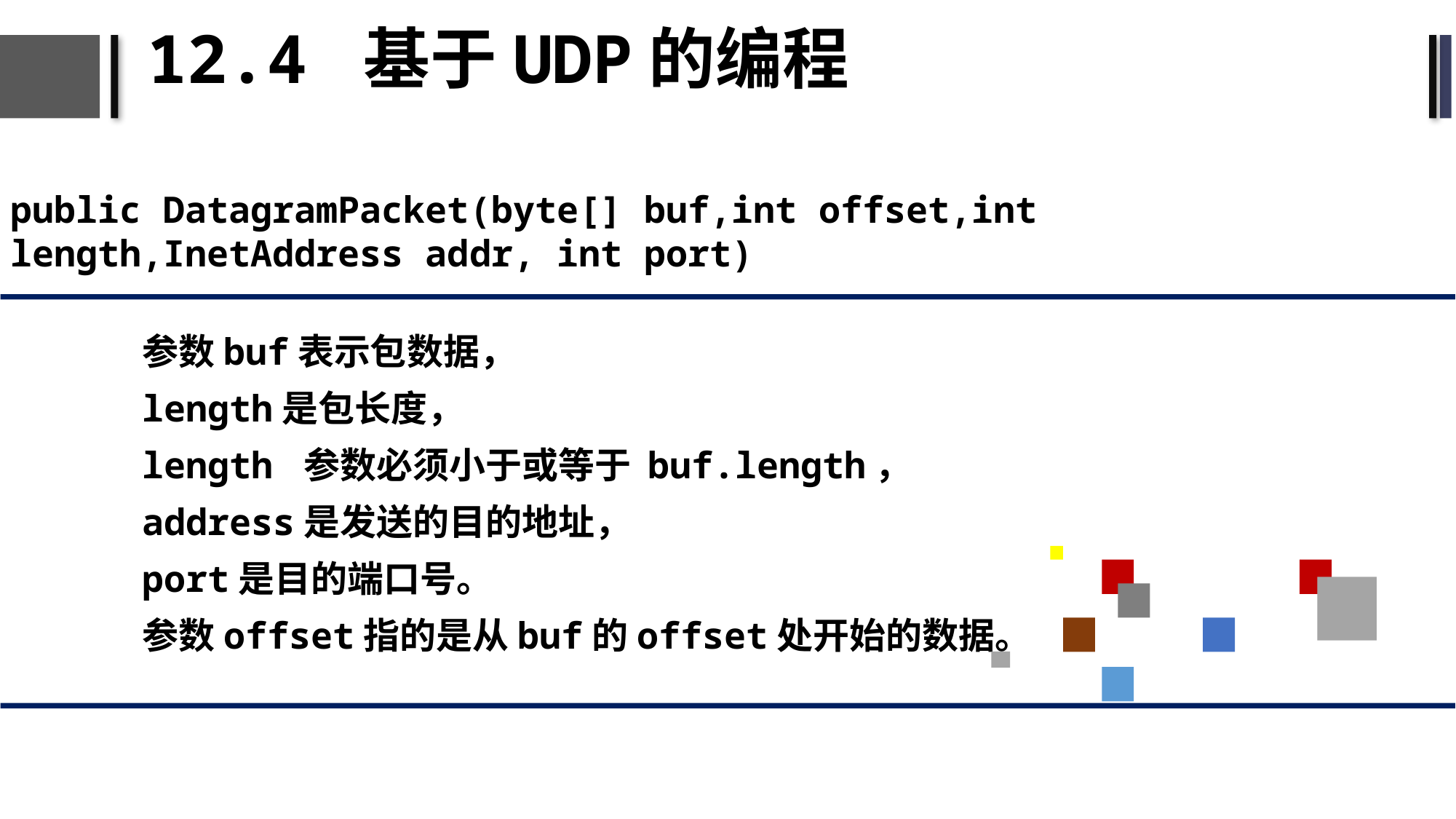

# 12.4 基于UDP的编程
public DatagramPacket(byte[] buf,int offset,int length,InetAddress addr, int port)

参数buf表示包数据，
length是包长度，
length 参数必须小于或等于 buf.length，
address是发送的目的地址，
port是目的端口号。
参数offset指的是从buf的offset处开始的数据。